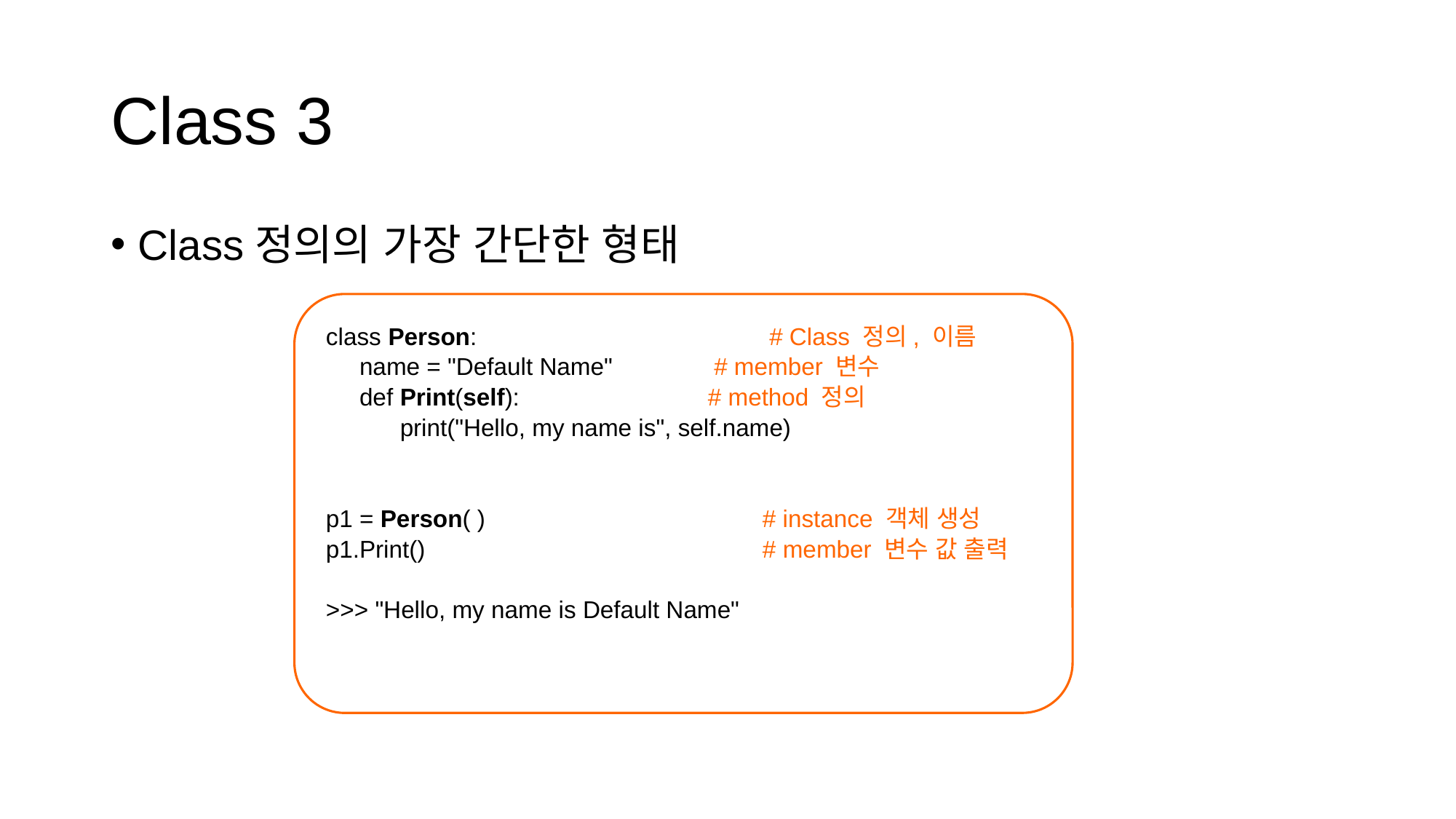

# Class 3
Class정의의 가장 간단한 형태

class Person:			 # Class 정의, 이름
     name = "Default Name"               # member 변수
     def Print(self):                            # method 정의
           print("Hello, my name is", self.name)

p1 = Person( )			# instance 객체 생성
p1.Print()				# member 변수 값 출력

>>> "Hello, my name is Default Name"